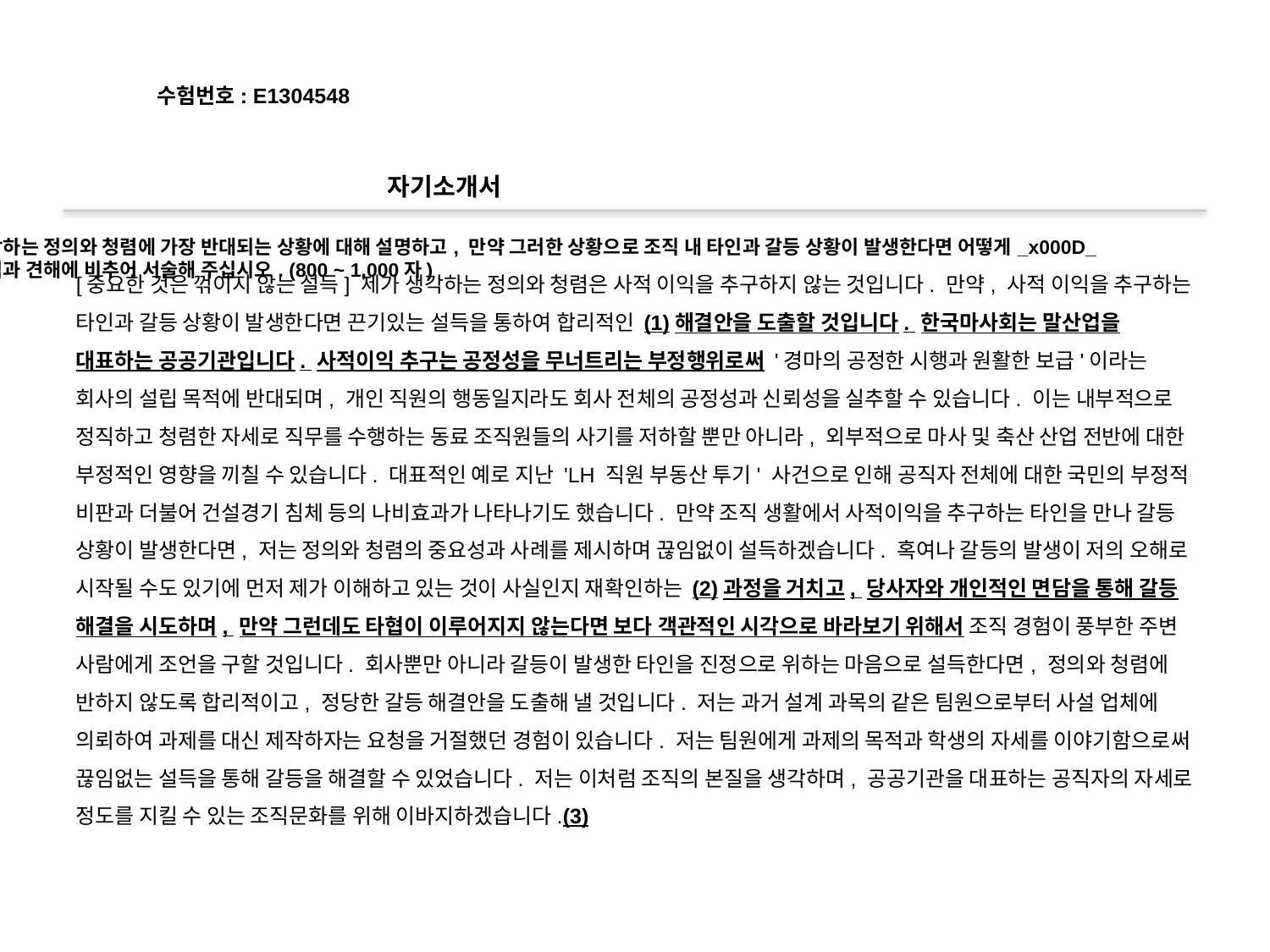

수험번호: E1304548
#

자기소개서

조직 생활에서 본인이 생각하는 정의와 청렴에 가장 반대되는 상황에 대해 설명하고, 만약 그러한 상황으로 조직 내 타인과 갈등 상황이 발생한다면 어떻게_x000D_
대처할 것인지 본인의 경험과 견해에 비추어 서술해 주십시오. (800 ~ 1,000자)

[중요한 것은 꺾이지 않는 설득] 제가 생각하는 정의와 청렴은 사적 이익을 추구하지 않는 것입니다. 만약, 사적 이익을 추구하는 타인과 갈등 상황이 발생한다면 끈기있는 설득을 통하여 합리적인 (1)해결안을 도출할 것입니다. 한국마사회는 말산업을 대표하는 공공기관입니다. 사적이익 추구는 공정성을 무너트리는 부정행위로써 '경마의 공정한 시행과 원활한 보급'이라는 회사의 설립 목적에 반대되며, 개인 직원의 행동일지라도 회사 전체의 공정성과 신뢰성을 실추할 수 있습니다. 이는 내부적으로 정직하고 청렴한 자세로 직무를 수행하는 동료 조직원들의 사기를 저하할 뿐만 아니라, 외부적으로 마사 및 축산 산업 전반에 대한 부정적인 영향을 끼칠 수 있습니다. 대표적인 예로 지난 'LH 직원 부동산 투기' 사건으로 인해 공직자 전체에 대한 국민의 부정적 비판과 더불어 건설경기 침체 등의 나비효과가 나타나기도 했습니다. 만약 조직 생활에서 사적이익을 추구하는 타인을 만나 갈등 상황이 발생한다면, 저는 정의와 청렴의 중요성과 사례를 제시하며 끊임없이 설득하겠습니다. 혹여나 갈등의 발생이 저의 오해로 시작될 수도 있기에 먼저 제가 이해하고 있는 것이 사실인지 재확인하는 (2)과정을 거치고, 당사자와 개인적인 면담을 통해 갈등 해결을 시도하며, 만약 그런데도 타협이 이루어지지 않는다면 보다 객관적인 시각으로 바라보기 위해서 조직 경험이 풍부한 주변 사람에게 조언을 구할 것입니다. 회사뿐만 아니라 갈등이 발생한 타인을 진정으로 위하는 마음으로 설득한다면, 정의와 청렴에 반하지 않도록 합리적이고, 정당한 갈등 해결안을 도출해 낼 것입니다. 저는 과거 설계 과목의 같은 팀원으로부터 사설 업체에 의뢰하여 과제를 대신 제작하자는 요청을 거절했던 경험이 있습니다. 저는 팀원에게 과제의 목적과 학생의 자세를 이야기함으로써 끊임없는 설득을 통해 갈등을 해결할 수 있었습니다. 저는 이처럼 조직의 본질을 생각하며, 공공기관을 대표하는 공직자의 자세로 정도를 지킬 수 있는 조직문화를 위해 이바지하겠습니다.(3)

자기소개서 기반 면접 질문 제안

(1) 조직 내 갈등 상황에서 '청렴'을 유지하기 위해 어떤 구체적인 조치를 취하셨나요?
(2) 정의와 청렴의 중요성을 타인에게 설득할 때 어떤 사례를 사용하셨나요?
(3) 설계 과목에서 팀원과의 갈등을 해결한 방식은 구체적으로 무엇이었나요?